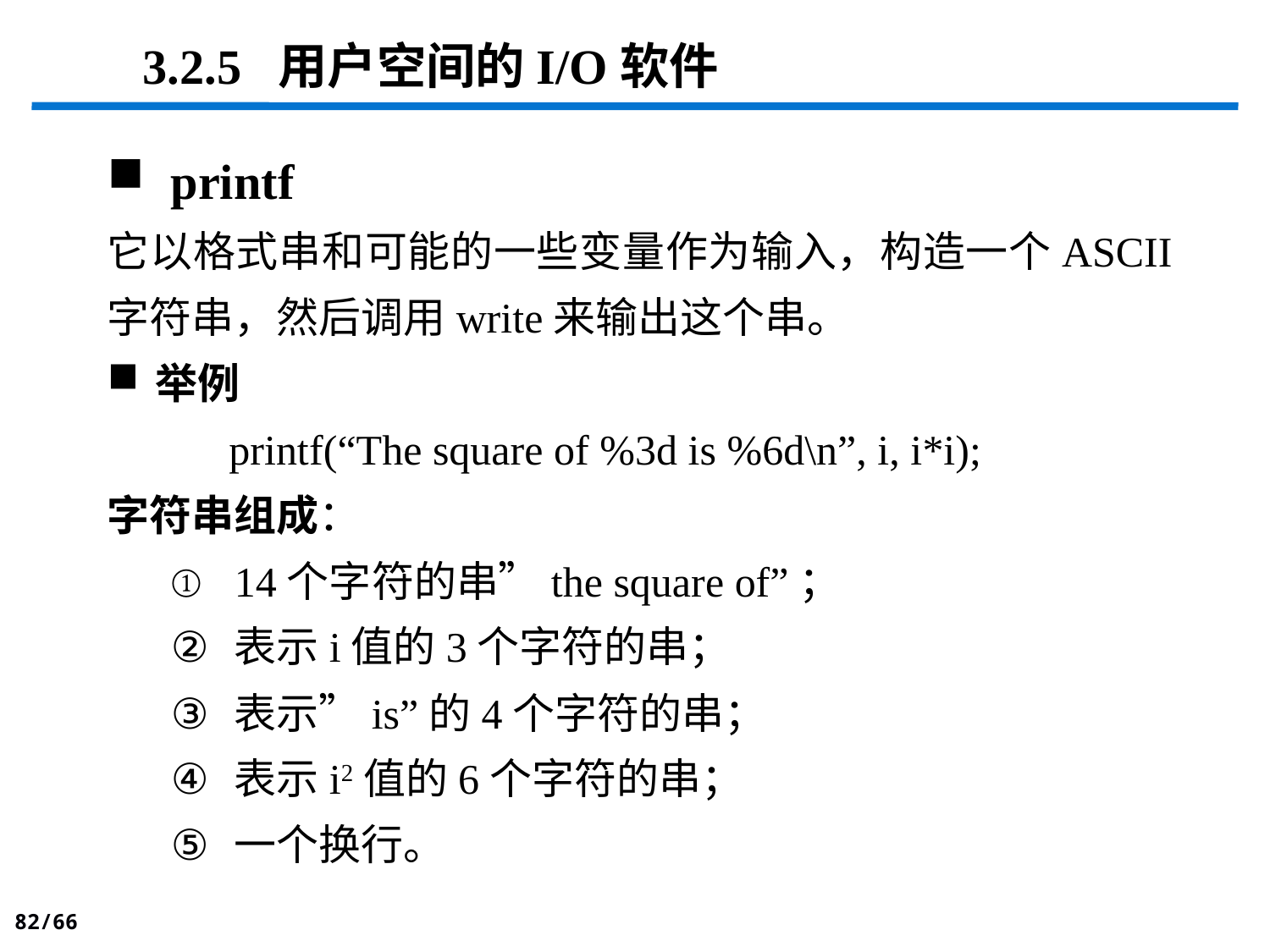

3.2.5  用户空间的I/O软件
printf
它以格式串和可能的一些变量作为输入，构造一个ASCII字符串，然后调用write来输出这个串。
举例
           printf(“The square of %3d is %6d\n”, i, i*i);
字符串组成：
14个字符的串”the square of”；
表示i值的3个字符的串；
表示”is”的4个字符的串；
表示i2值的6个字符的串；
一个换行。